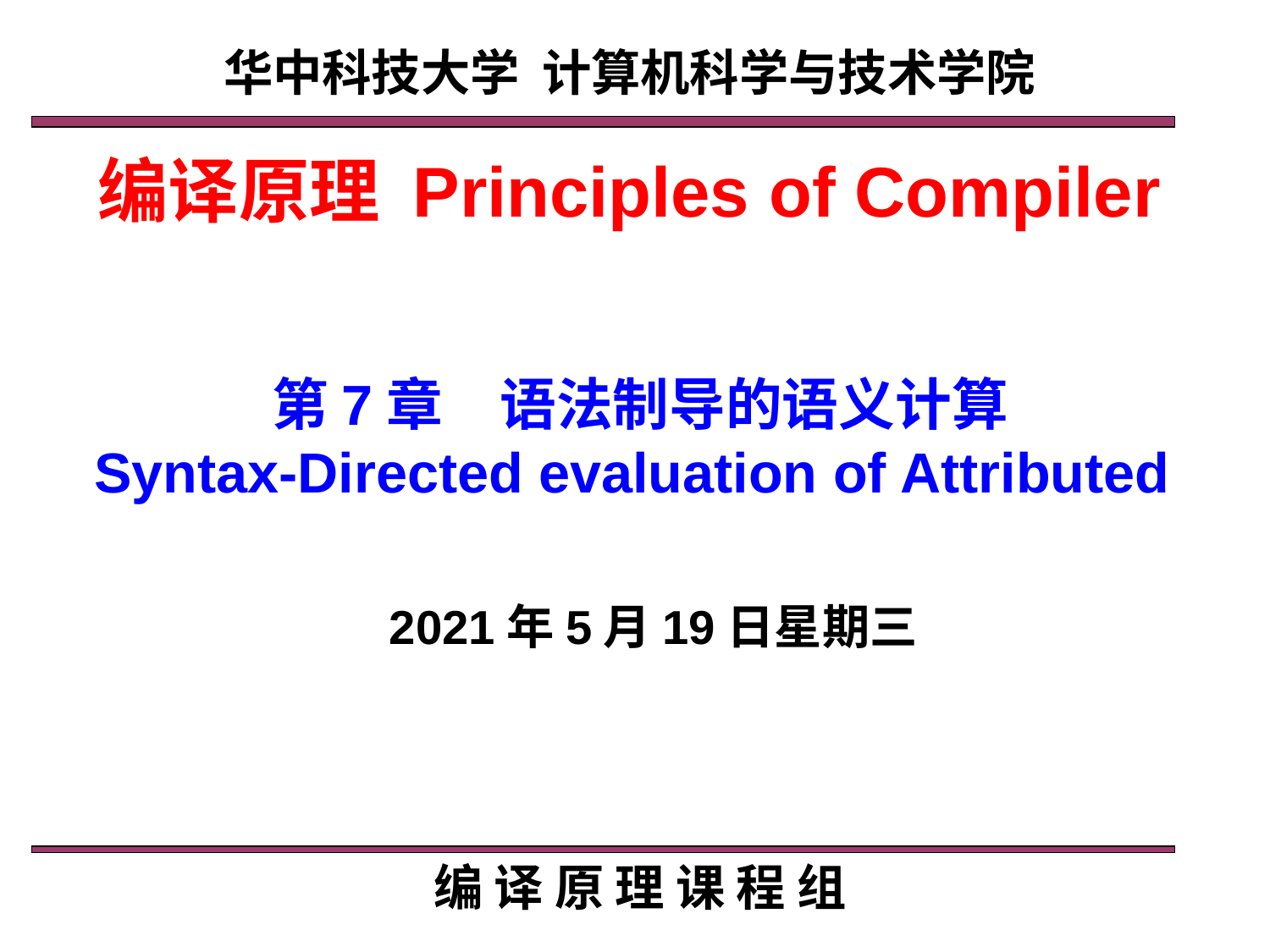

华中科技大学  计算机科学与技术学院
编译原理 Principles of Compiler
# 第7章　语法制导的语义计算 Syntax-Directed evaluation of Attributed
2021年5月19日星期三
编 译 原 理 课 程 组